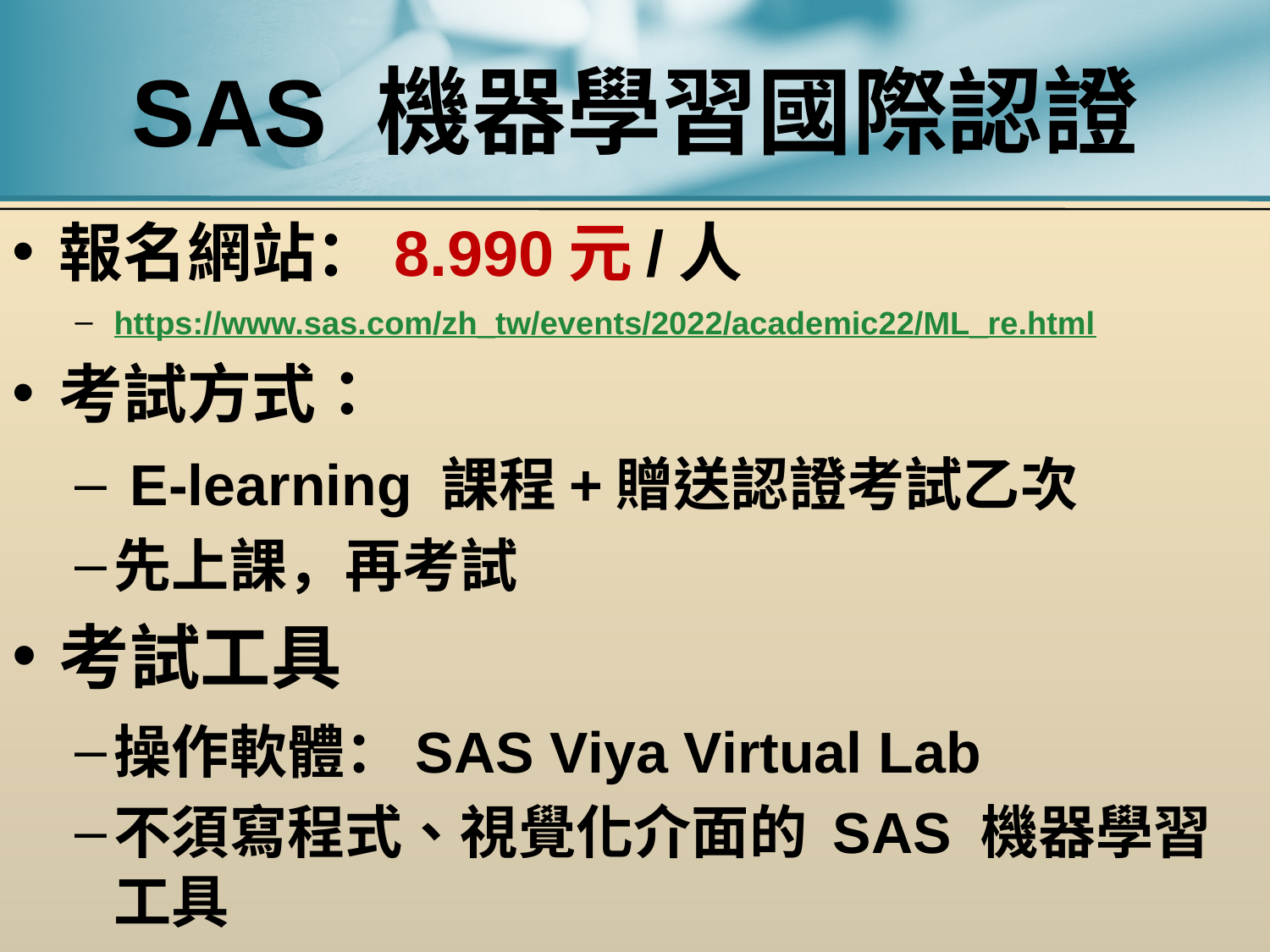

# SAS 機器學習國際認證
報名網站：8.990元/人
https://www.sas.com/zh_tw/events/2022/academic22/ML_re.html
考試方式：
 E-learning 課程+贈送認證考試乙次
先上課，再考試
考試工具
操作軟體：SAS Viya Virtual Lab
不須寫程式、視覺化介面的 SAS 機器學習工具